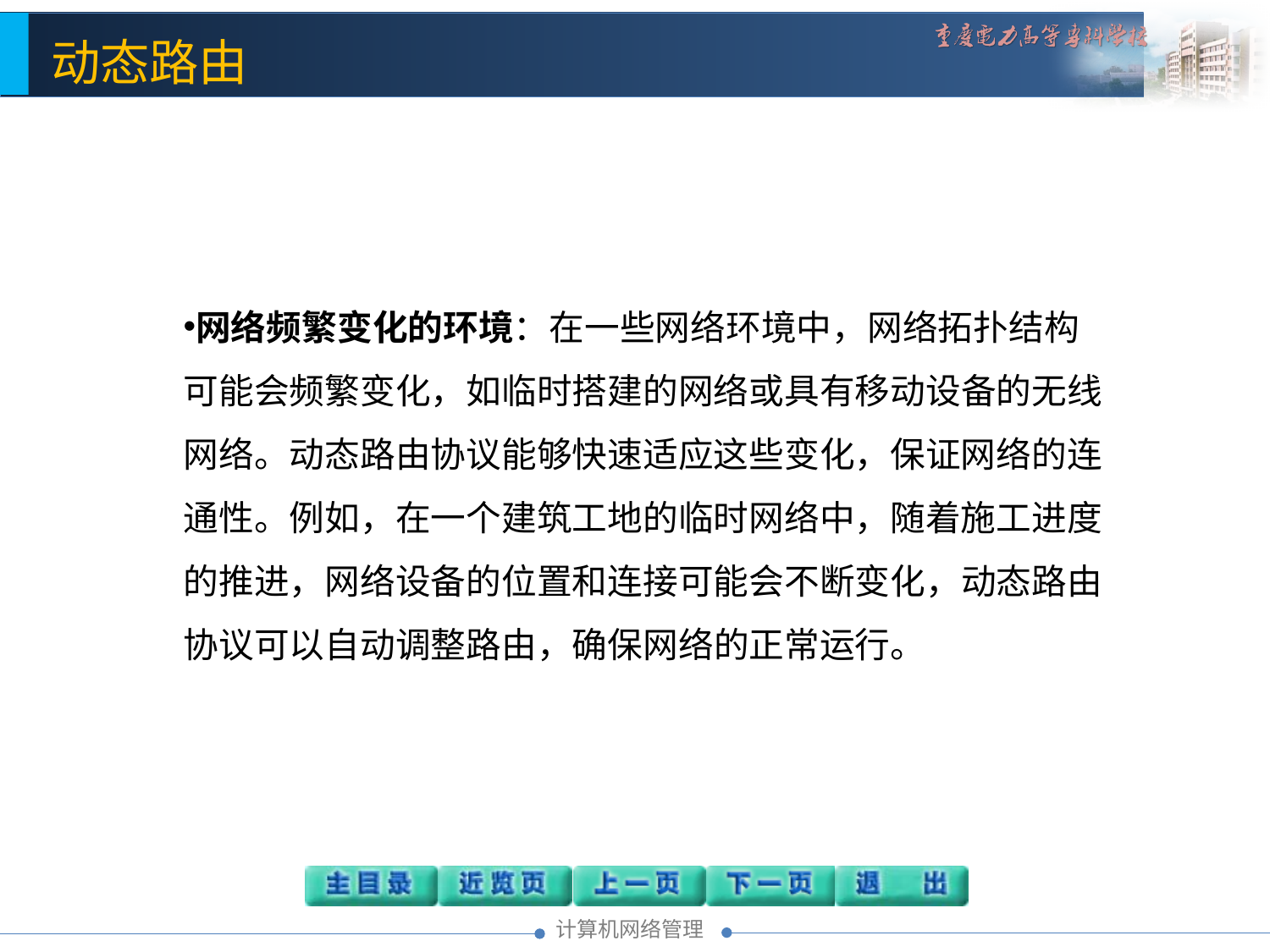

网络频繁变化的环境：在一些网络环境中，网络拓扑结构可能会频繁变化，如临时搭建的网络或具有移动设备的无线网络。动态路由协议能够快速适应这些变化，保证网络的连通性。例如，在一个建筑工地的临时网络中，随着施工进度的推进，网络设备的位置和连接可能会不断变化，动态路由协议可以自动调整路由，确保网络的正常运行。